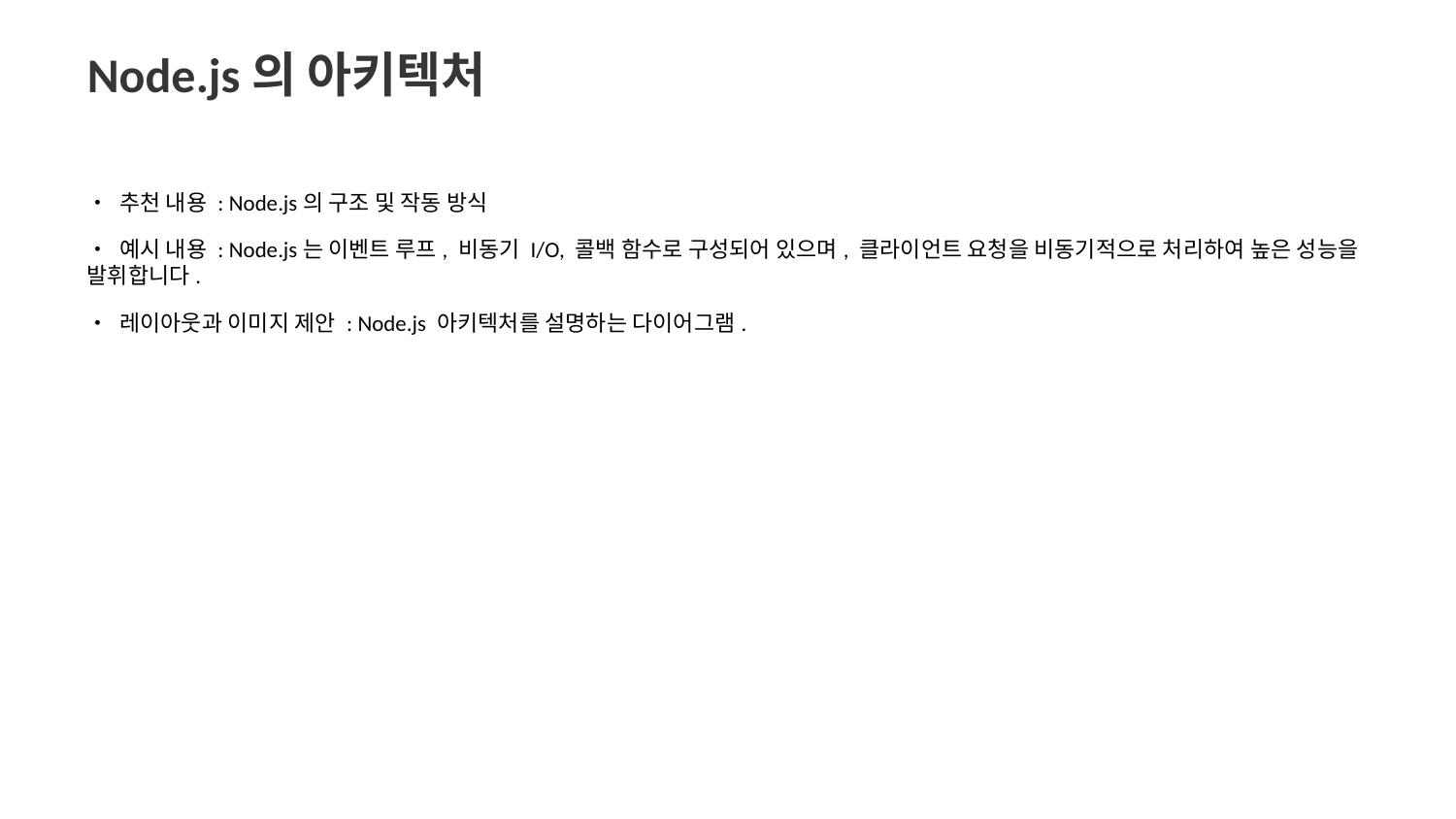

Node.js의 아키텍처
• 추천 내용 : Node.js의 구조 및 작동 방식
• 예시 내용 : Node.js는 이벤트 루프, 비동기 I/O, 콜백 함수로 구성되어 있으며, 클라이언트 요청을 비동기적으로 처리하여 높은 성능을 발휘합니다.
• 레이아웃과 이미지 제안 : Node.js 아키텍처를 설명하는 다이어그램.